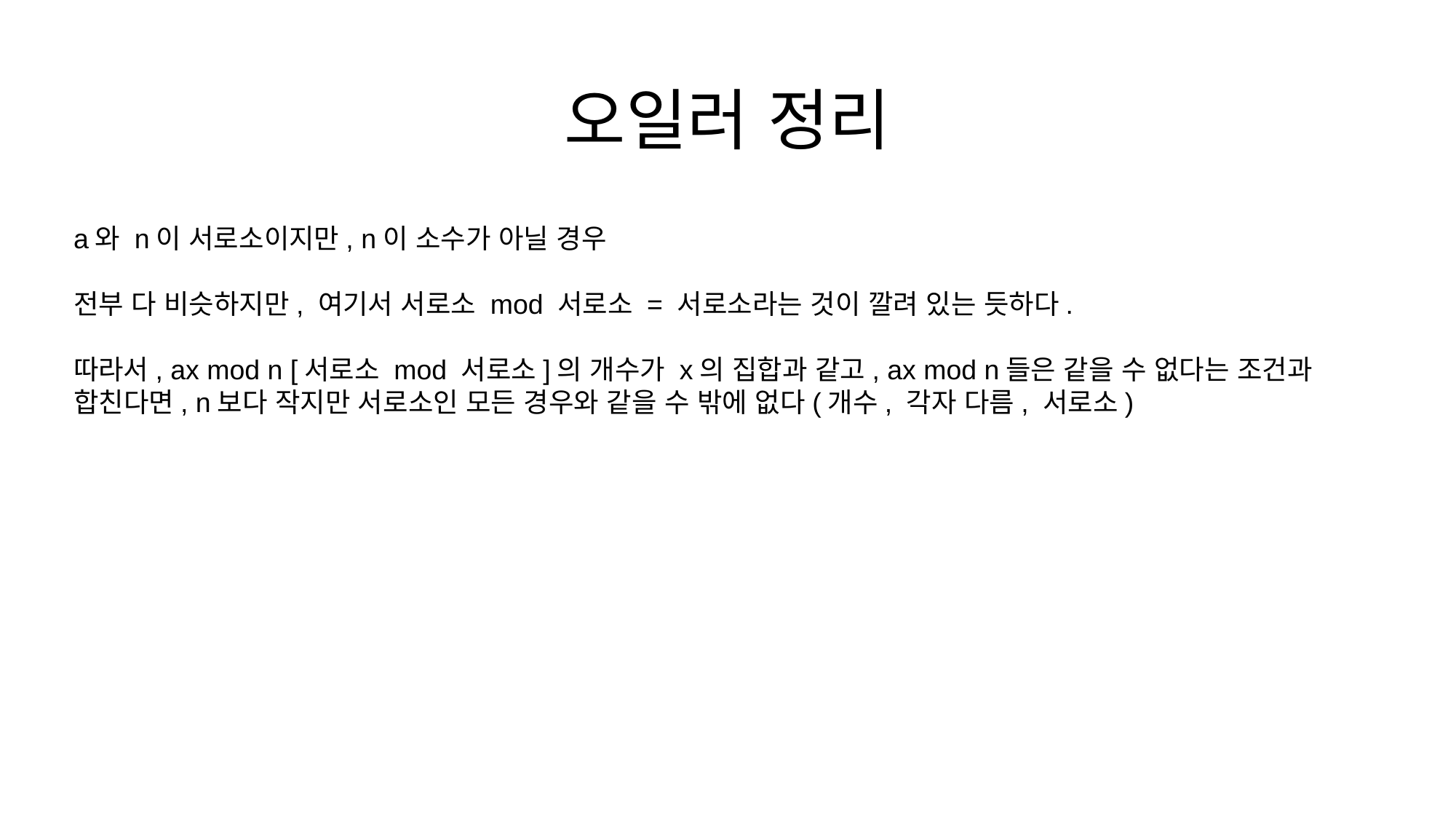

# 오일러 정리
a와 n이 서로소이지만, n이 소수가 아닐 경우

전부 다 비슷하지만, 여기서 서로소 mod 서로소 = 서로소라는 것이 깔려 있는 듯하다.

따라서, ax mod n [서로소 mod 서로소]의 개수가 x의 집합과 같고, ax mod n들은 같을 수 없다는 조건과 합친다면, n보다 작지만 서로소인 모든 경우와 같을 수 밖에 없다(개수, 각자 다름, 서로소)